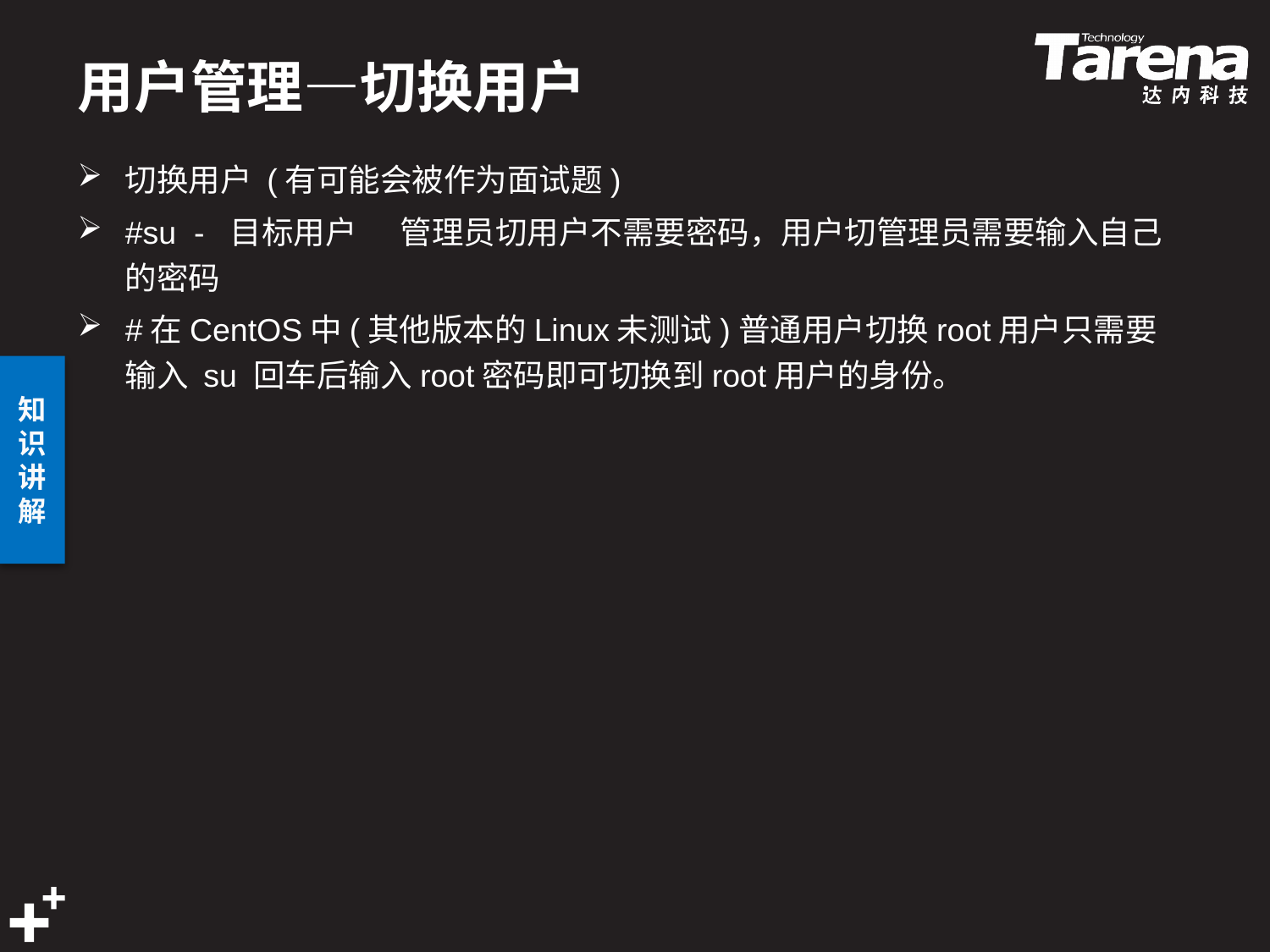

# 用户管理—切换用户
切换用户 (有可能会被作为面试题)
#su  -  目标用户      管理员切用户不需要密码，用户切管理员需要输入自己的密码
#在CentOS中(其他版本的Linux未测试)普通用户切换root用户只需要输入 su 回车后输入root密码即可切换到root用户的身份。